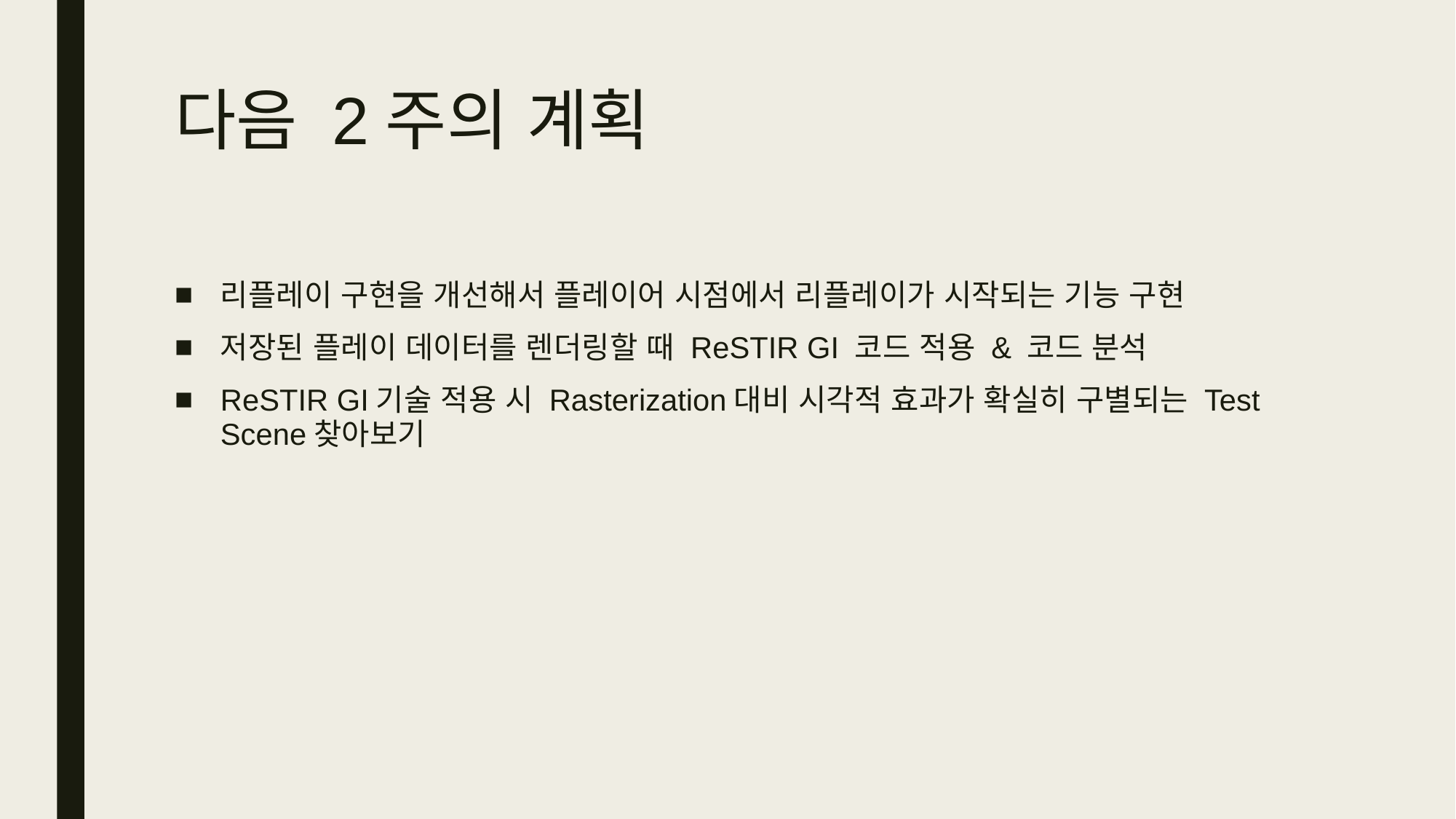

# 다음 2주의 계획
리플레이 구현을 개선해서 플레이어 시점에서 리플레이가 시작되는 기능 구현
저장된 플레이 데이터를 렌더링할 때 ReSTIR GI 코드 적용 & 코드 분석
ReSTIR GI기술 적용 시 Rasterization대비 시각적 효과가 확실히 구별되는 Test Scene찾아보기